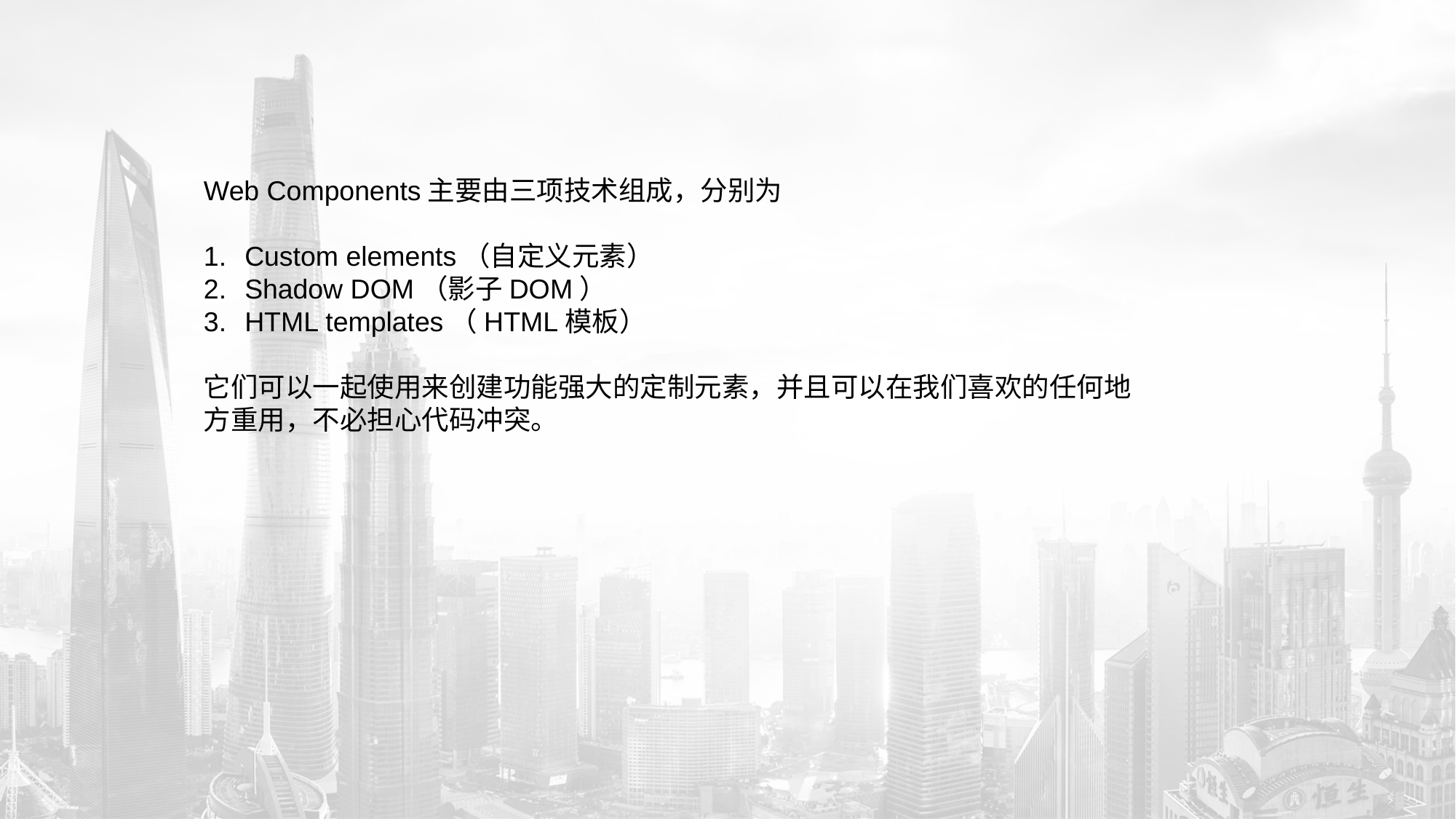

Web Components主要由三项技术组成，分别为

Custom elements（自定义元素）
Shadow DOM（影子DOM）
HTML templates（HTML模板）

它们可以一起使用来创建功能强大的定制元素，并且可以在我们喜欢的任何地方重用，不必担心代码冲突。